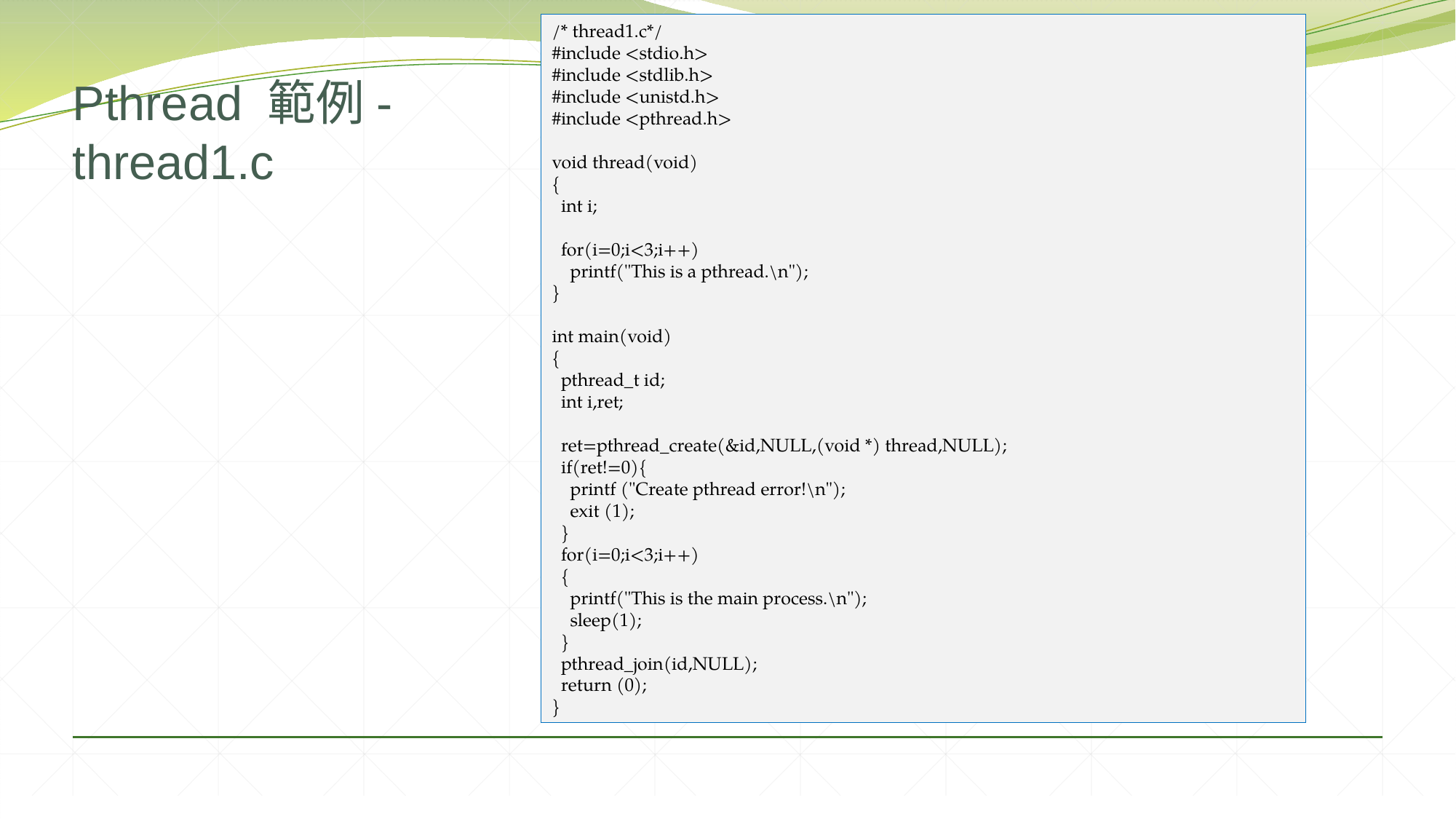

/* thread1.c*/
#include <stdio.h>
#include <stdlib.h>
#include <unistd.h>
#include <pthread.h>

void thread(void)
{
  int i;

  for(i=0;i<3;i++)
    printf("This is a pthread.\n");
}

int main(void)
{
  pthread_t id;
  int i,ret;

  ret=pthread_create(&id,NULL,(void *) thread,NULL);
  if(ret!=0){
    printf ("Create pthread error!\n");
    exit (1);
  }
  for(i=0;i<3;i++)
  {
    printf("This is the main process.\n");
    sleep(1);
  }
  pthread_join(id,NULL);
  return (0);
}
# Pthread 範例- thread1.c